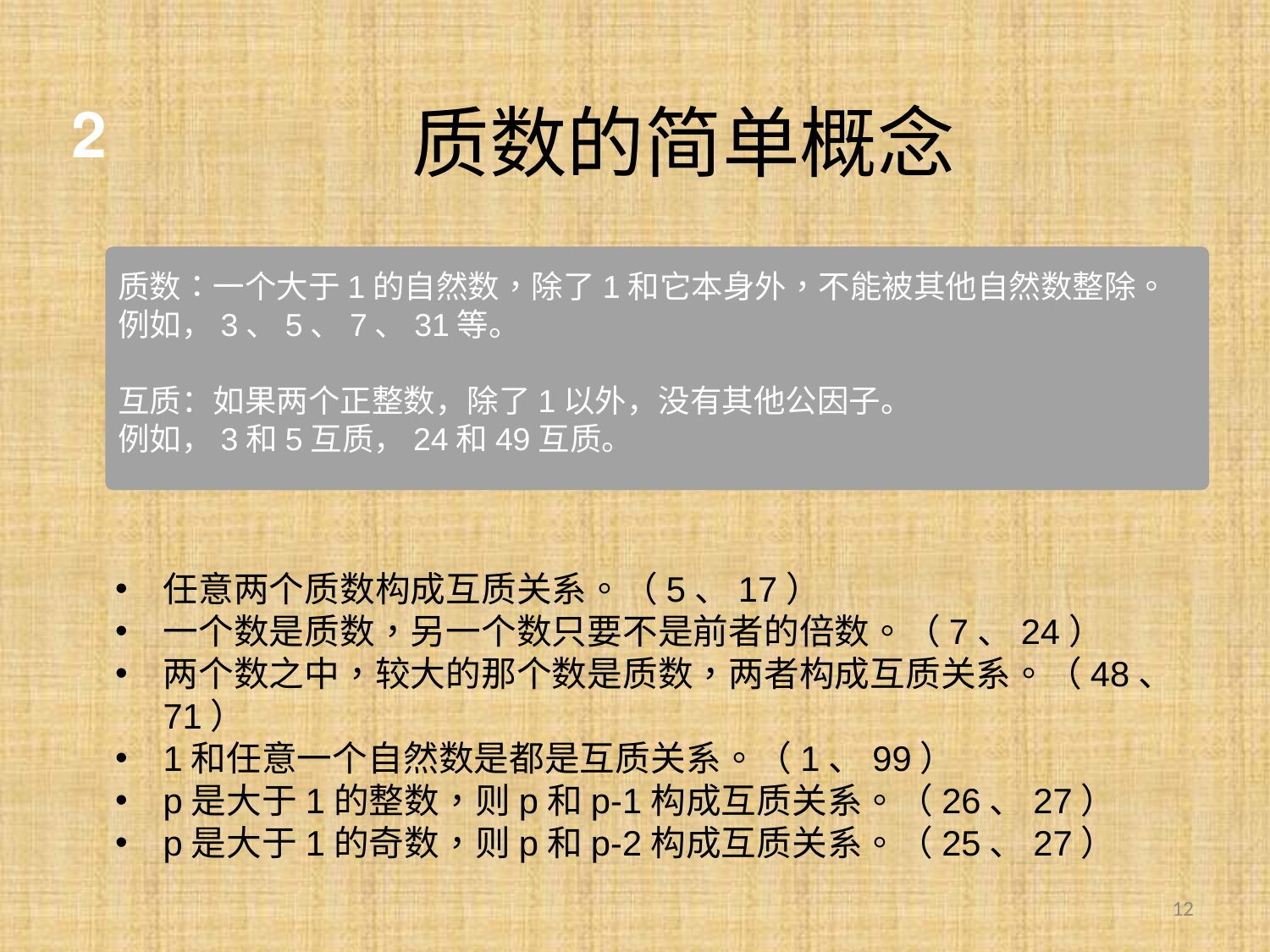

质数的简单概念
2

质数：一个大于1的自然数，除了1和它本身外，不能被其他自然数整除。
例如，3、5、7、31等。

互质：如果两个正整数，除了1以外，没有其他公因子。
例如，3和5互质，24和49互质。
任意两个质数构成互质关系。（5、17）
一个数是质数，另一个数只要不是前者的倍数。（7、24）
两个数之中，较大的那个数是质数，两者构成互质关系。（48、71）
1和任意一个自然数是都是互质关系。（1、99）
p是大于1的整数，则p和p-1构成互质关系。（26、27）
p是大于1的奇数，则p和p-2构成互质关系。（25、27）
12